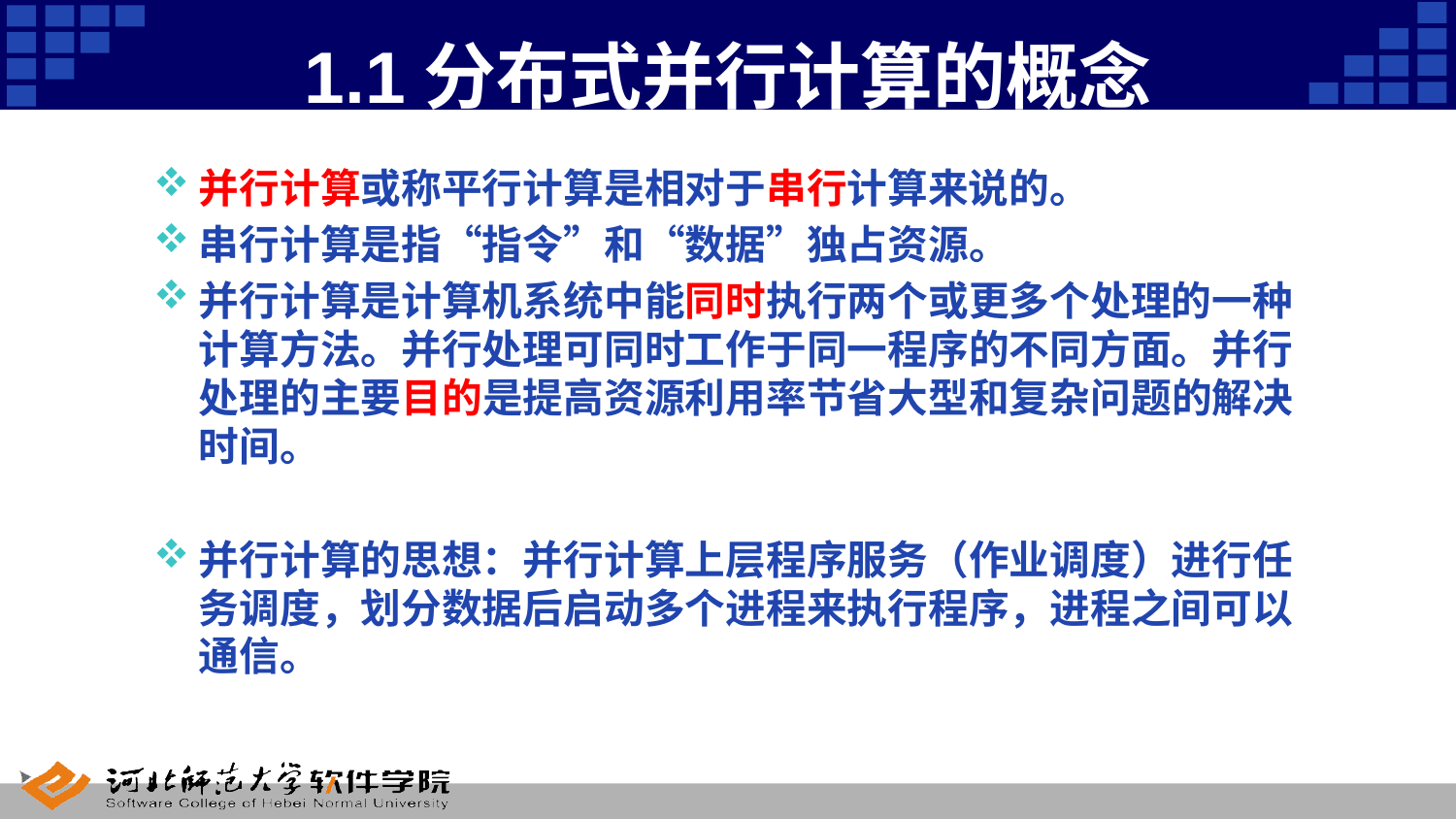

# 1.1分布式并行计算的概念

并行计算或称平行计算是相对于串行计算来说的。
串行计算是指“指令”和“数据”独占资源。
并行计算是计算机系统中能同时执行两个或更多个处理的一种计算方法。并行处理可同时工作于同一程序的不同方面。并行处理的主要目的是提高资源利用率节省大型和复杂问题的解决时间。

并行计算的思想：并行计算上层程序服务（作业调度）进行任务调度，划分数据后启动多个进程来执行程序，进程之间可以通信。